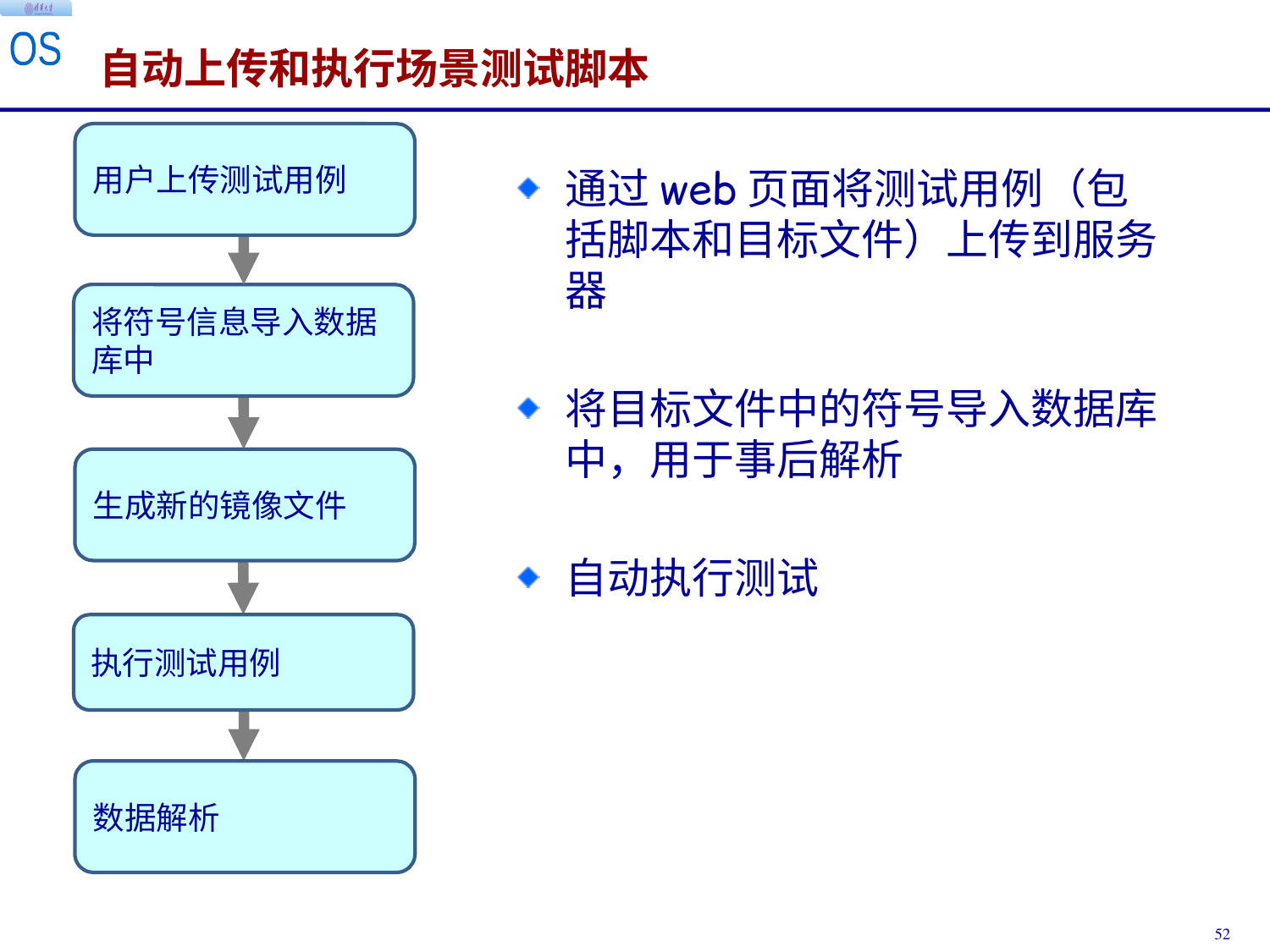

# 自动上传和执行场景测试脚本
用户上传测试用例
通过web页面将测试用例（包括脚本和目标文件）上传到服务器

将目标文件中的符号导入数据库中，用于事后解析

自动执行测试

将符号信息导入数据库中

生成新的镜像文件

执行测试用例

数据解析